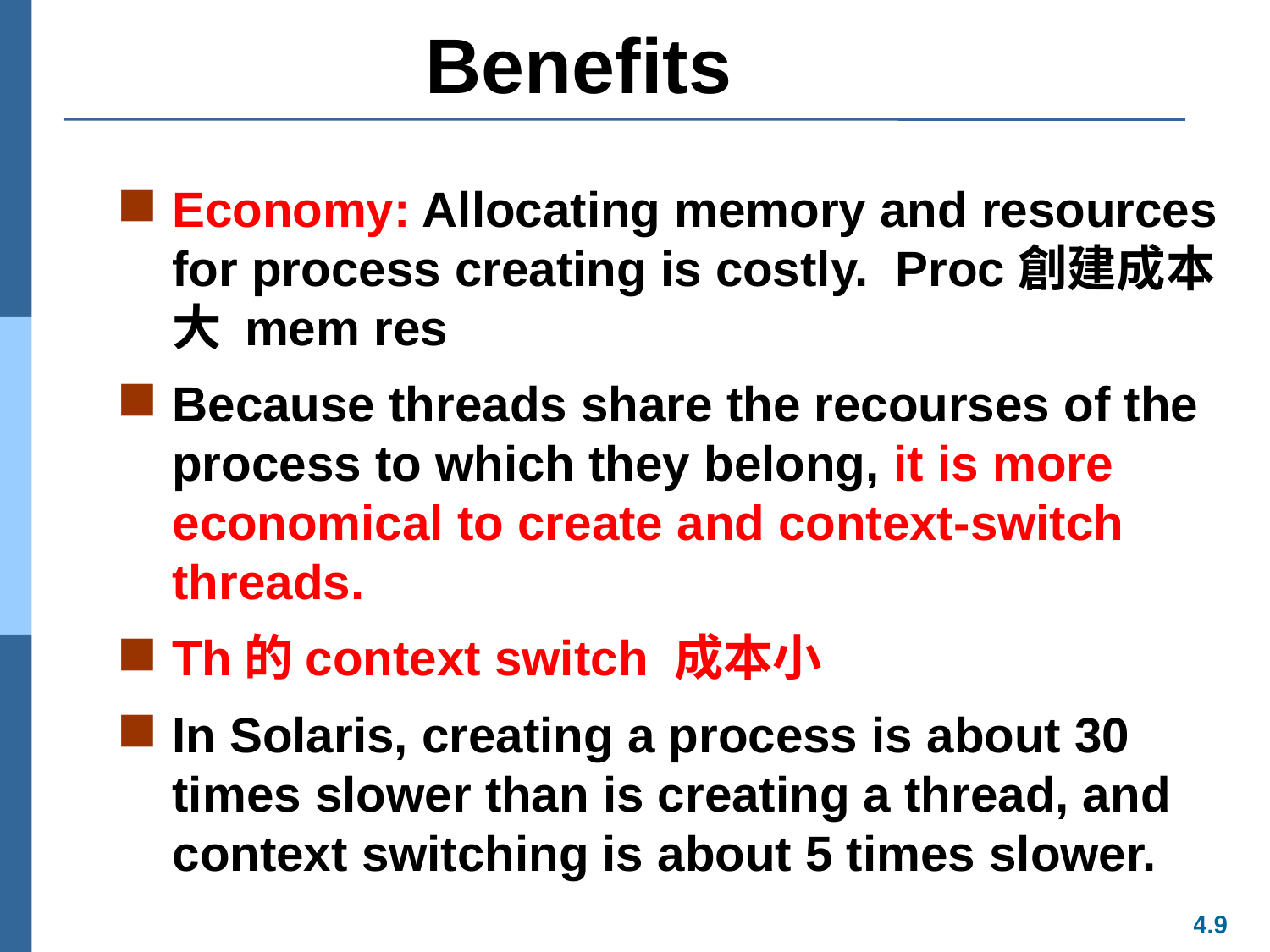

# Benefits
Economy: Allocating memory and resources for process creating is costly.  Proc創建成本大 mem res
Because threads share the recourses of the process to which they belong, it is more economical to create and context-switch threads.
Th的context switch 成本小
In Solaris, creating a process is about 30 times slower than is creating a thread, and context switching is about 5 times slower.